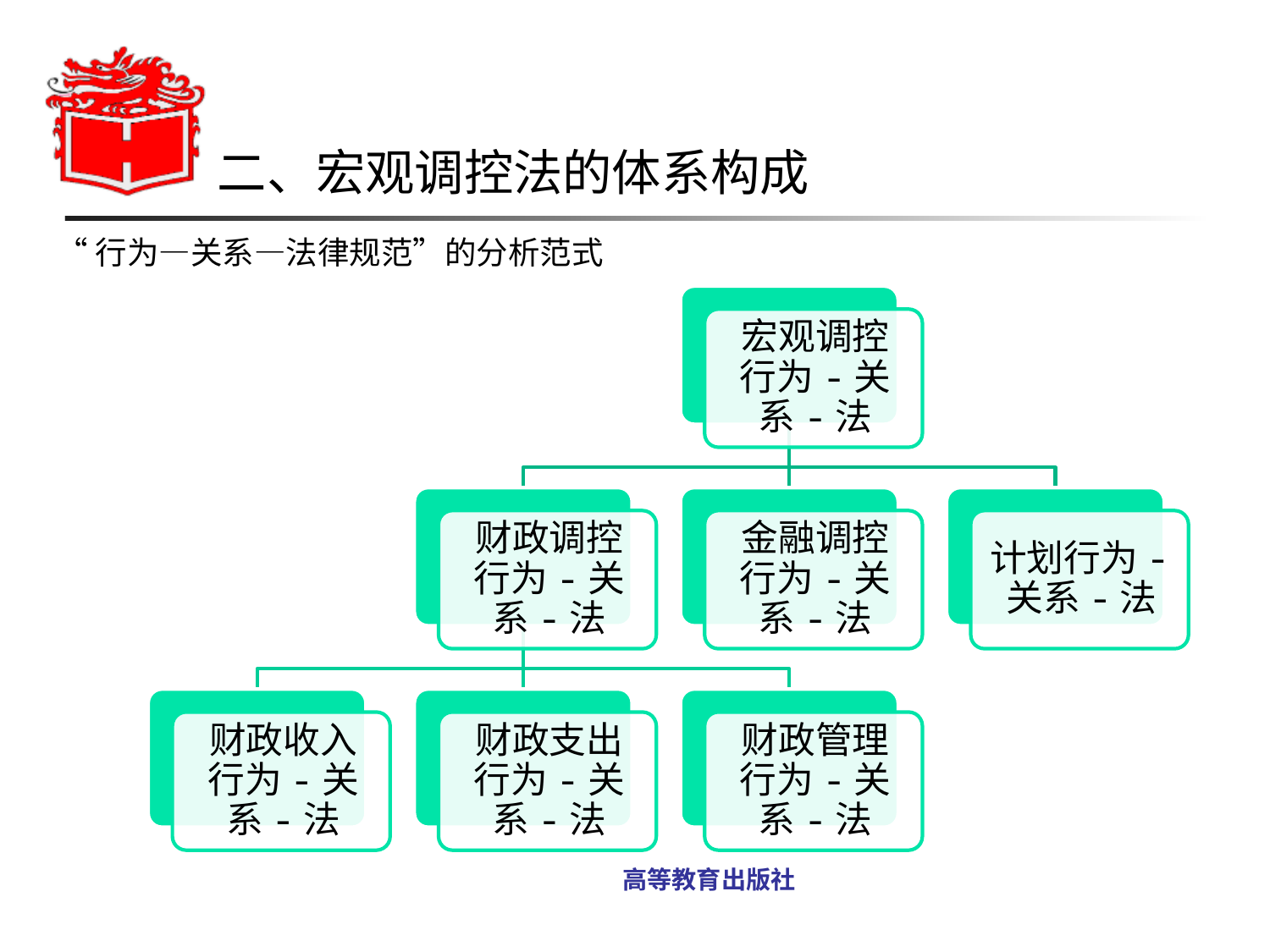

二、宏观调控法的体系构成
“行为—关系—法律规范”的分析范式
宏观调控行为-关系-法
财政调控行为-关系-法
财政收入行为-关系-法
财政支出行为-关系-法
财政管理行为-关系-法
金融调控行为-关系-法
计划行为-关系-法

高等教育出版社